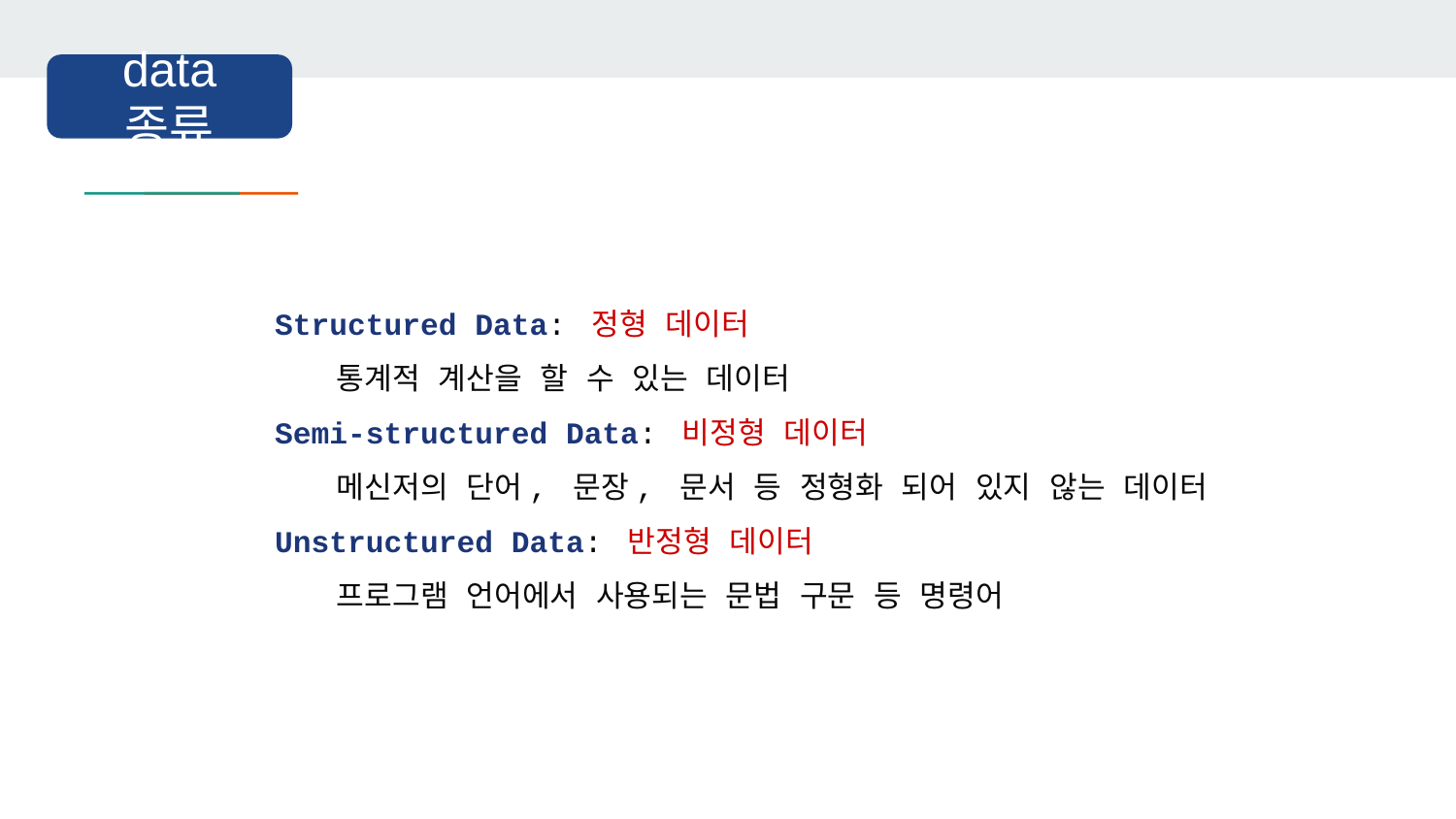

data 종류
Structured Data: 정형 데이터
   통계적 계산을 할 수 있는 데이터
Semi-structured Data: 비정형 데이터
   메신저의 단어, 문장, 문서 등 정형화 되어 있지 않는 데이터
Unstructured Data: 반정형 데이터
   프로그램 언어에서 사용되는 문법 구문 등 명령어